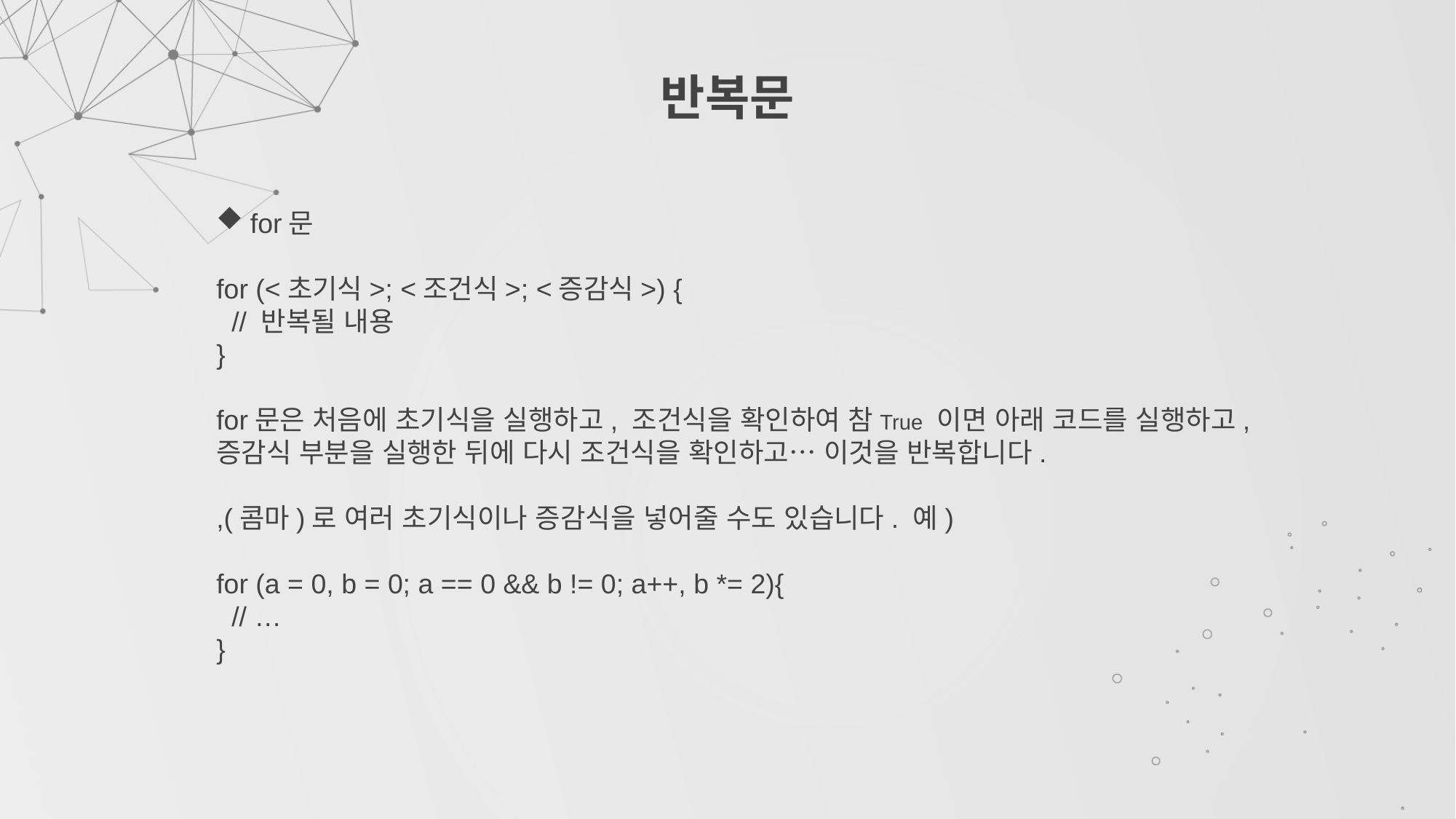

# 반복문
for문

for (<초기식>; <조건식>; <증감식>) {
  // 반복될 내용
}

for문은 처음에 초기식을 실행하고, 조건식을 확인하여 참True 이면 아래 코드를 실행하고, 증감식 부분을 실행한 뒤에 다시 조건식을 확인하고… 이것을 반복합니다.

,(콤마)로 여러 초기식이나 증감식을 넣어줄 수도 있습니다. 예)

for (a = 0, b = 0; a == 0 && b != 0; a++, b *= 2){
  // …
}